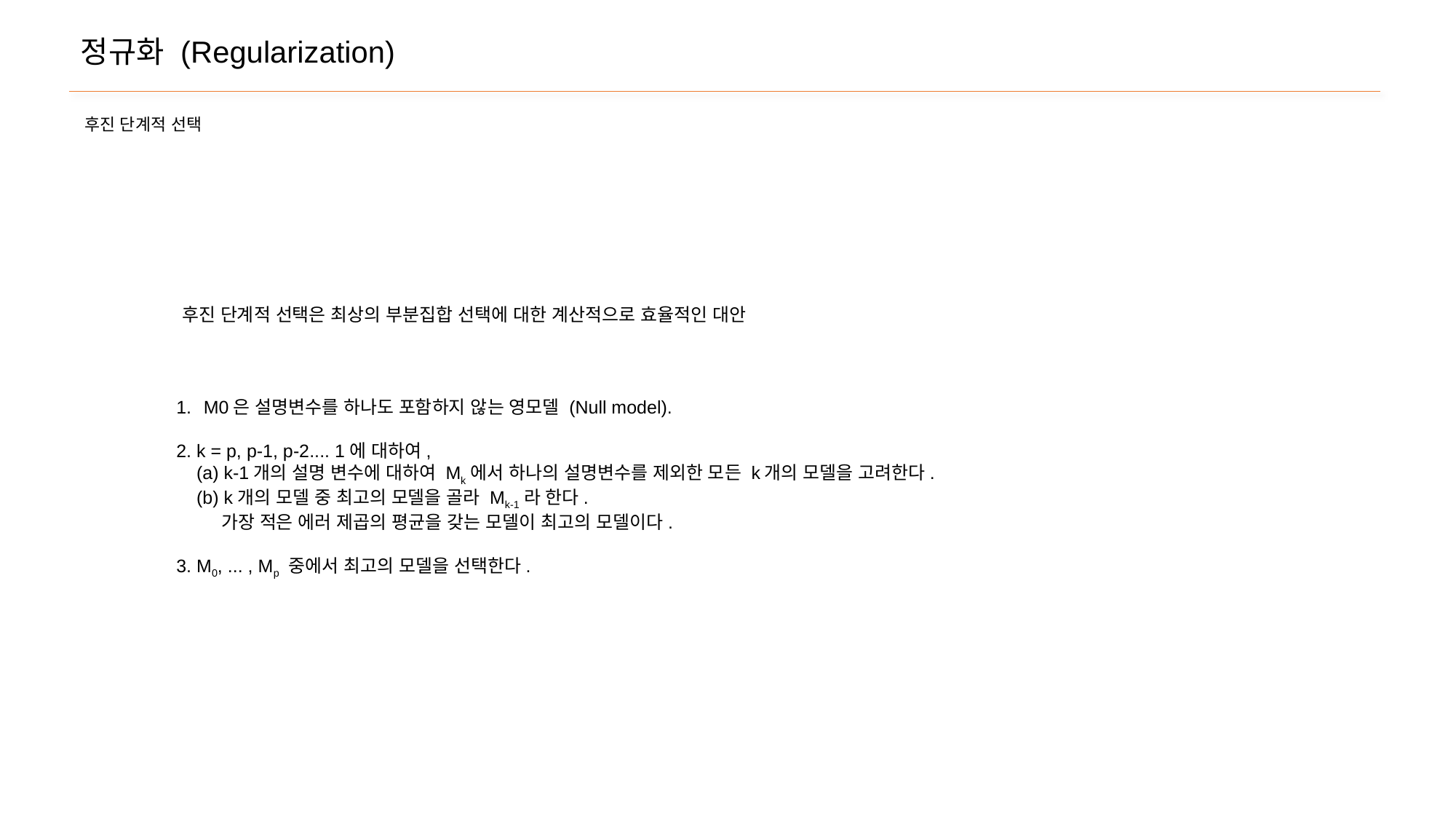

정규화 (Regularization)
후진 단계적 선택
후진 단계적 선택은 최상의 부분집합 선택에 대한 계산적으로 효율적인 대안
Μ0은 설명변수를 하나도 포함하지 않는 영모델 (Null model).

2. k = p, p-1, p-2.... 1에 대하여,
    (a) k-1개의 설명 변수에 대하여 Mk에서 하나의 설명변수를 제외한 모든 k개의 모델을 고려한다.
    (b) k개의 모델 중 최고의 모델을 골라 Mk-1라 한다.
        가장 적은 에러 제곱의 평균을 갖는 모델이 최고의 모델이다.

3. M0, ... , Mp 중에서 최고의 모델을 선택한다.